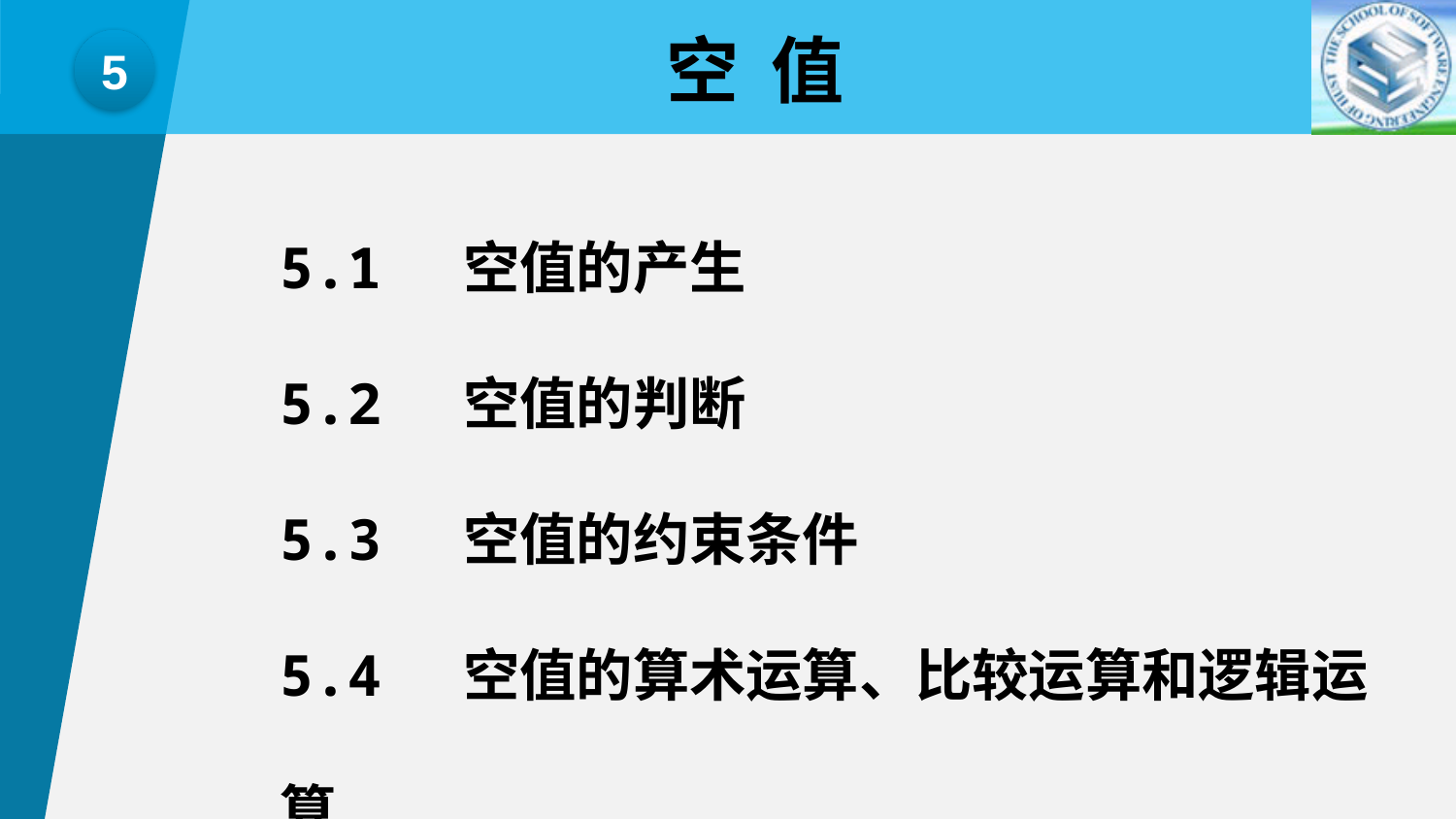

空  值
5
5.1  空值的产生
5.2  空值的判断
5.3  空值的约束条件
5.4  空值的算术运算、比较运算和逻辑运算